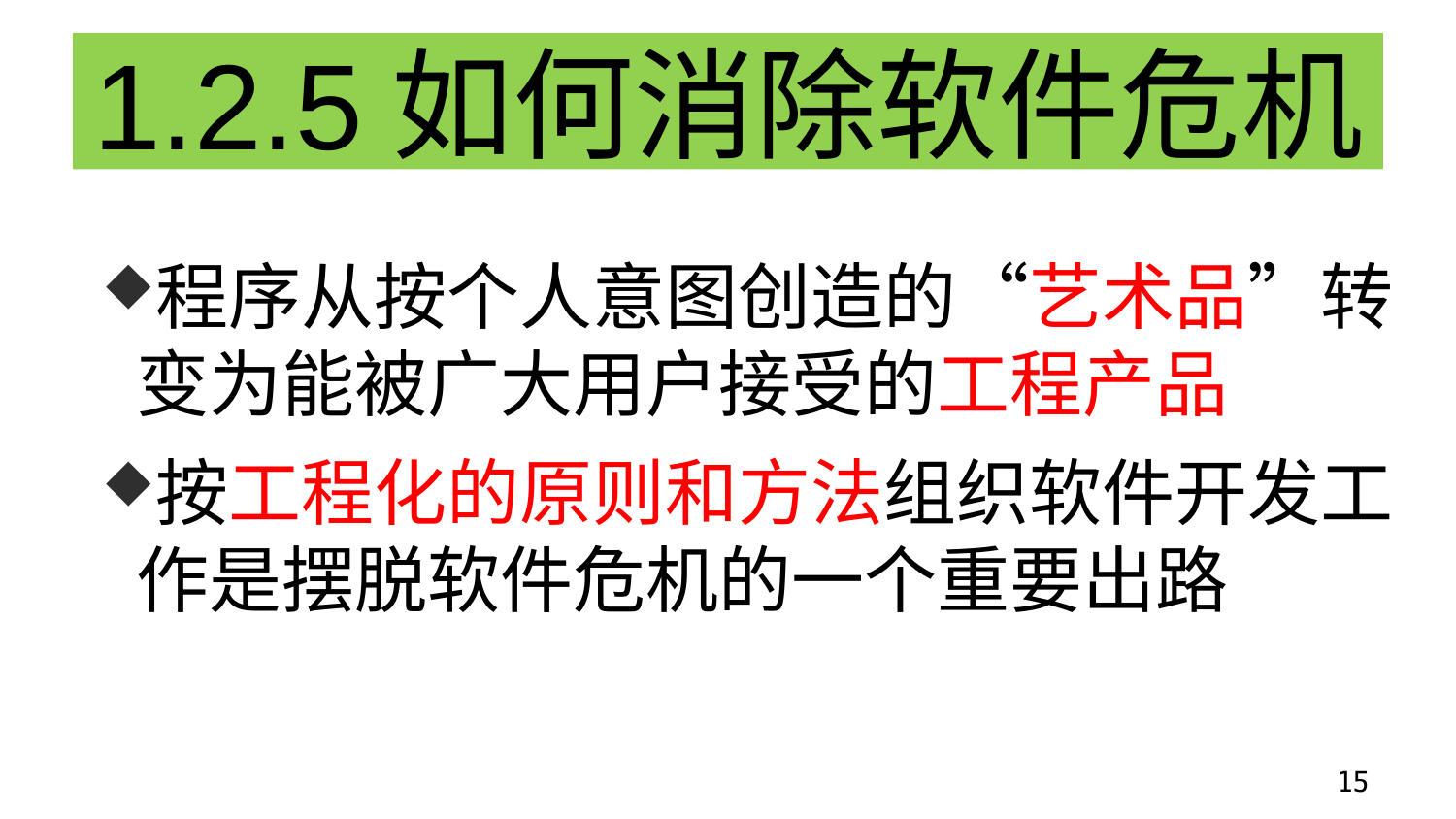

# 1.2.5如何消除软件危机

程序从按个人意图创造的“艺术品”转变为能被广大用户接受的工程产品
按工程化的原则和方法组织软件开发工作是摆脱软件危机的一个重要出路
15